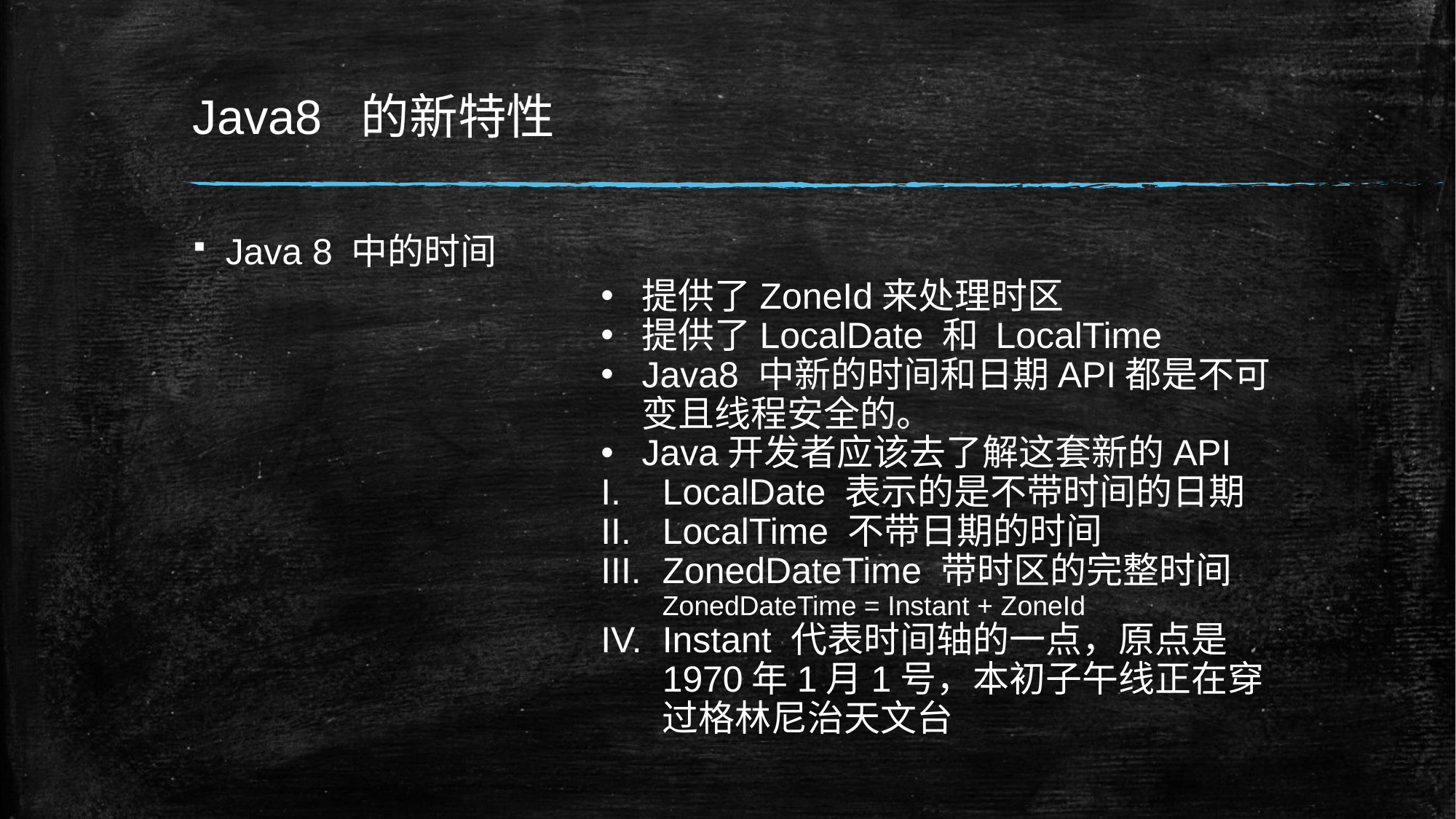

# Java8  的新特性
Java 8 中的时间
提供了ZoneId来处理时区
提供了LocalDate 和 LocalTime
Java8 中新的时间和日期API都是不可变且线程安全的。
Java开发者应该去了解这套新的API
LocalDate 表示的是不带时间的日期
LocalTime 不带日期的时间
ZonedDateTime 带时区的完整时间 ZonedDateTime = Instant + ZoneId
Instant 代表时间轴的一点，原点是1970年1月1号，本初子午线正在穿过格林尼治天文台